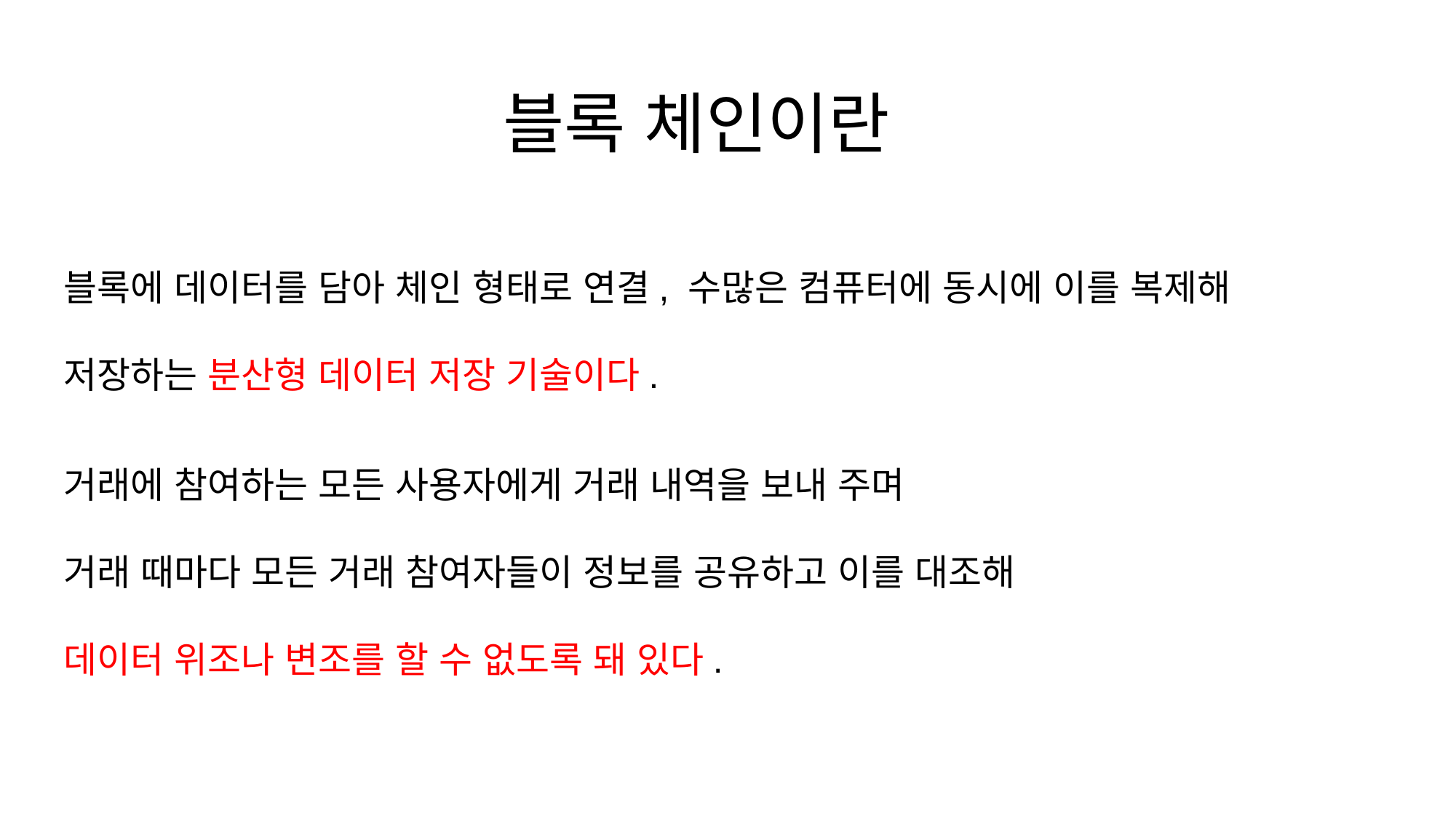

# 블록 체인이란
블록에 데이터를 담아 체인 형태로 연결, 수많은 컴퓨터에 동시에 이를 복제해

저장하는 분산형 데이터 저장 기술이다.

거래에 참여하는 모든 사용자에게 거래 내역을 보내 주며

거래 때마다 모든 거래 참여자들이 정보를 공유하고 이를 대조해

데이터 위조나 변조를 할 수 없도록 돼 있다.